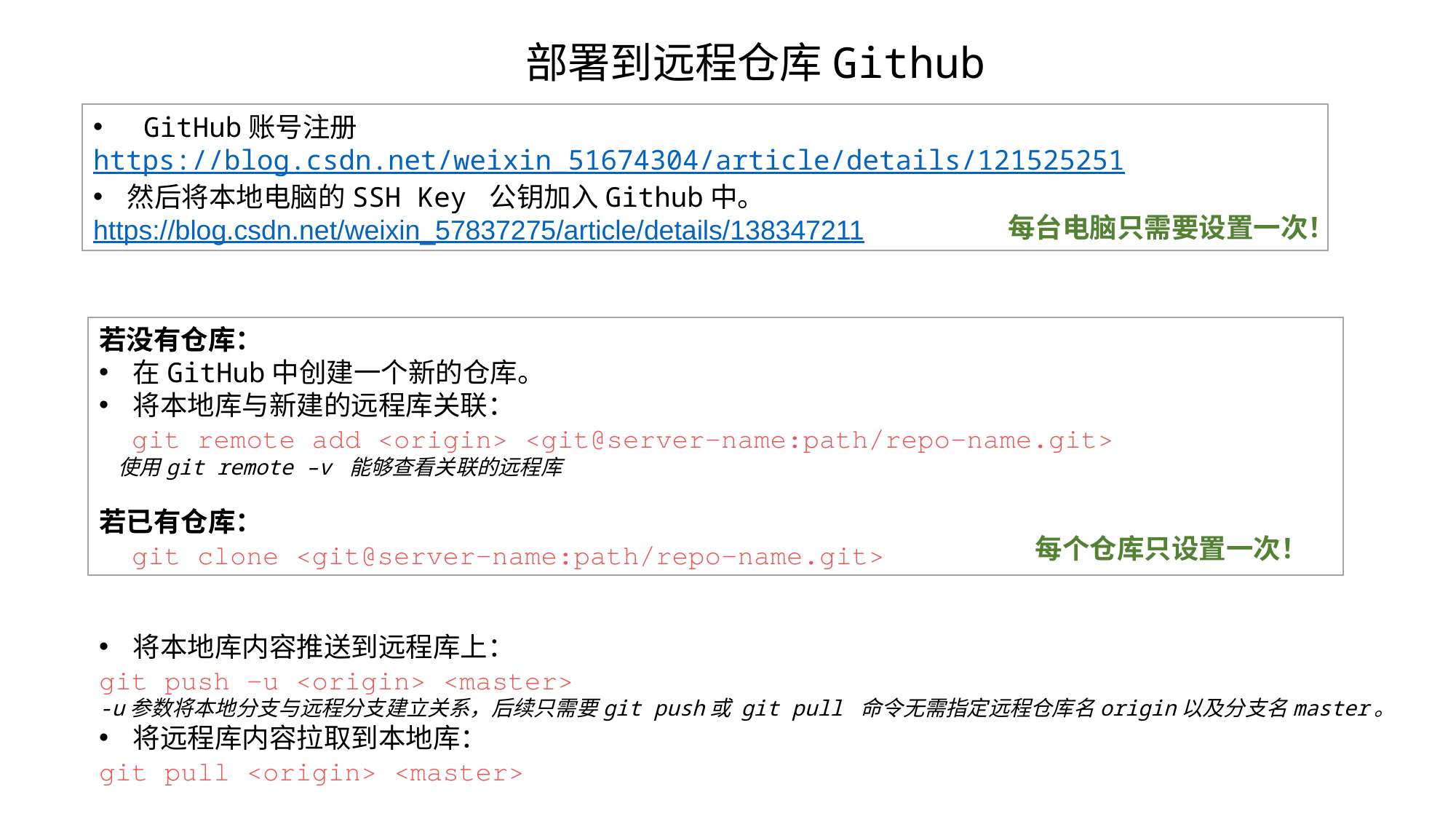

部署到远程仓库Github
 GitHub账号注册
https://blog.csdn.net/weixin_51674304/article/details/121525251
然后将本地电脑的SSH Key 公钥加入Github中。
https://blog.csdn.net/weixin_57837275/article/details/138347211
每台电脑只需要设置一次！
若没有仓库：
在GitHub中创建一个新的仓库。
将本地库与新建的远程库关联：
  git remote add <origin> <git@server-name:path/repo-name.git>
   使用git remote –v 能够查看关联的远程库

若已有仓库：
  git clone <git@server-name:path/repo-name.git>
每个仓库只设置一次！
将本地库内容推送到远程库上：
git push -u <origin> <master>
-u参数将本地分支与远程分支建立关系，后续只需要git push或 git pull 命令无需指定远程仓库名origin以及分支名master。
将远程库内容拉取到本地库：
git pull <origin> <master>